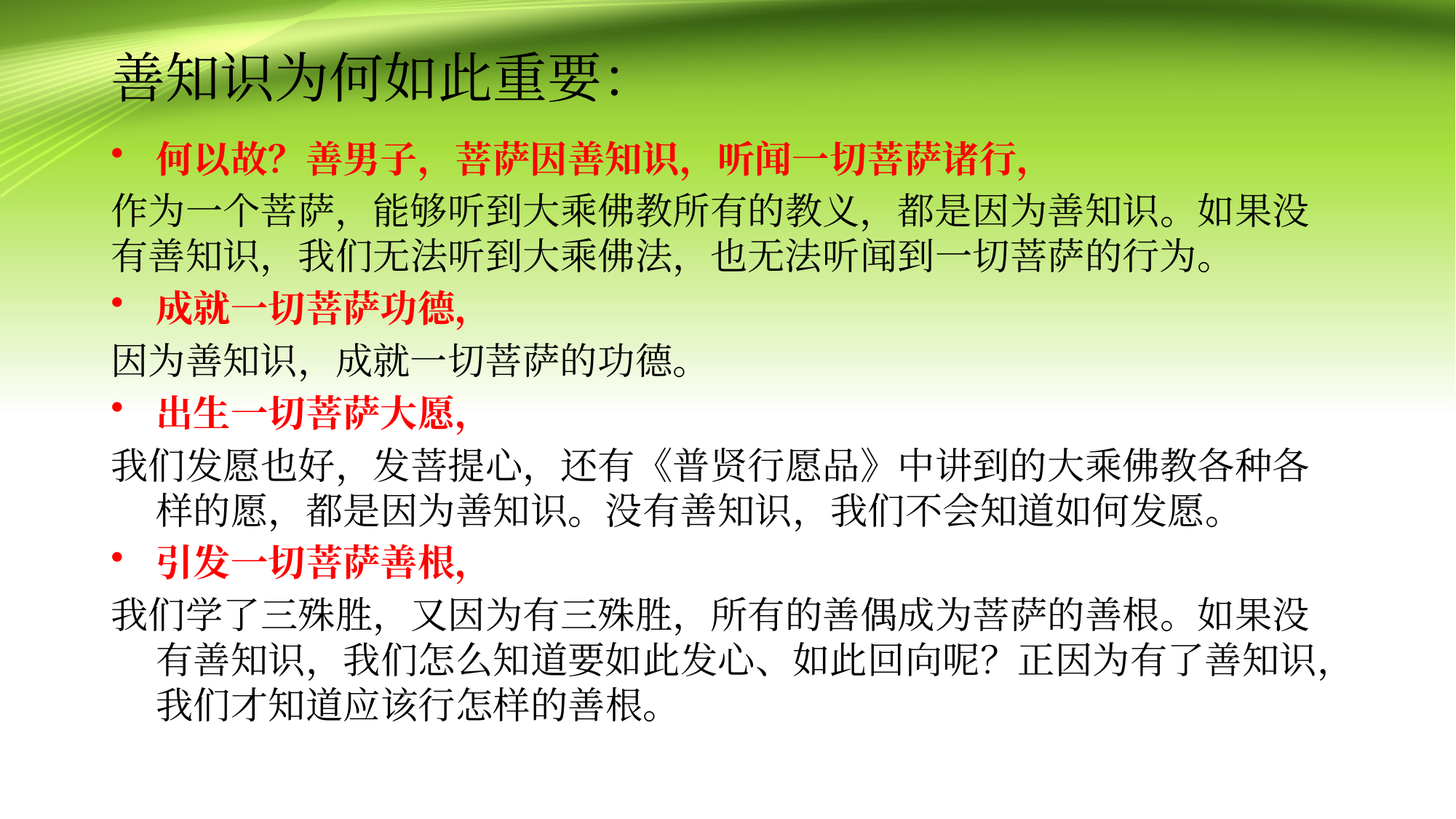

# 善知识为何如此重要：
何以故？善男子，菩萨因善知识，听闻一切菩萨诸行，
作为一个菩萨，能够听到大乘佛教所有的教义，都是因为善知识。如果没有善知识，我们无法听到大乘佛法，也无法听闻到一切菩萨的行为。
成就一切菩萨功德，
因为善知识，成就一切菩萨的功德。
出生一切菩萨大愿，
我们发愿也好，发菩提心，还有《普贤行愿品》中讲到的大乘佛教各种各样的愿，都是因为善知识。没有善知识，我们不会知道如何发愿。
引发一切菩萨善根，
我们学了三殊胜，又因为有三殊胜，所有的善偶成为菩萨的善根。如果没有善知识，我们怎么知道要如此发心、如此回向呢？正因为有了善知识，我们才知道应该行怎样的善根。